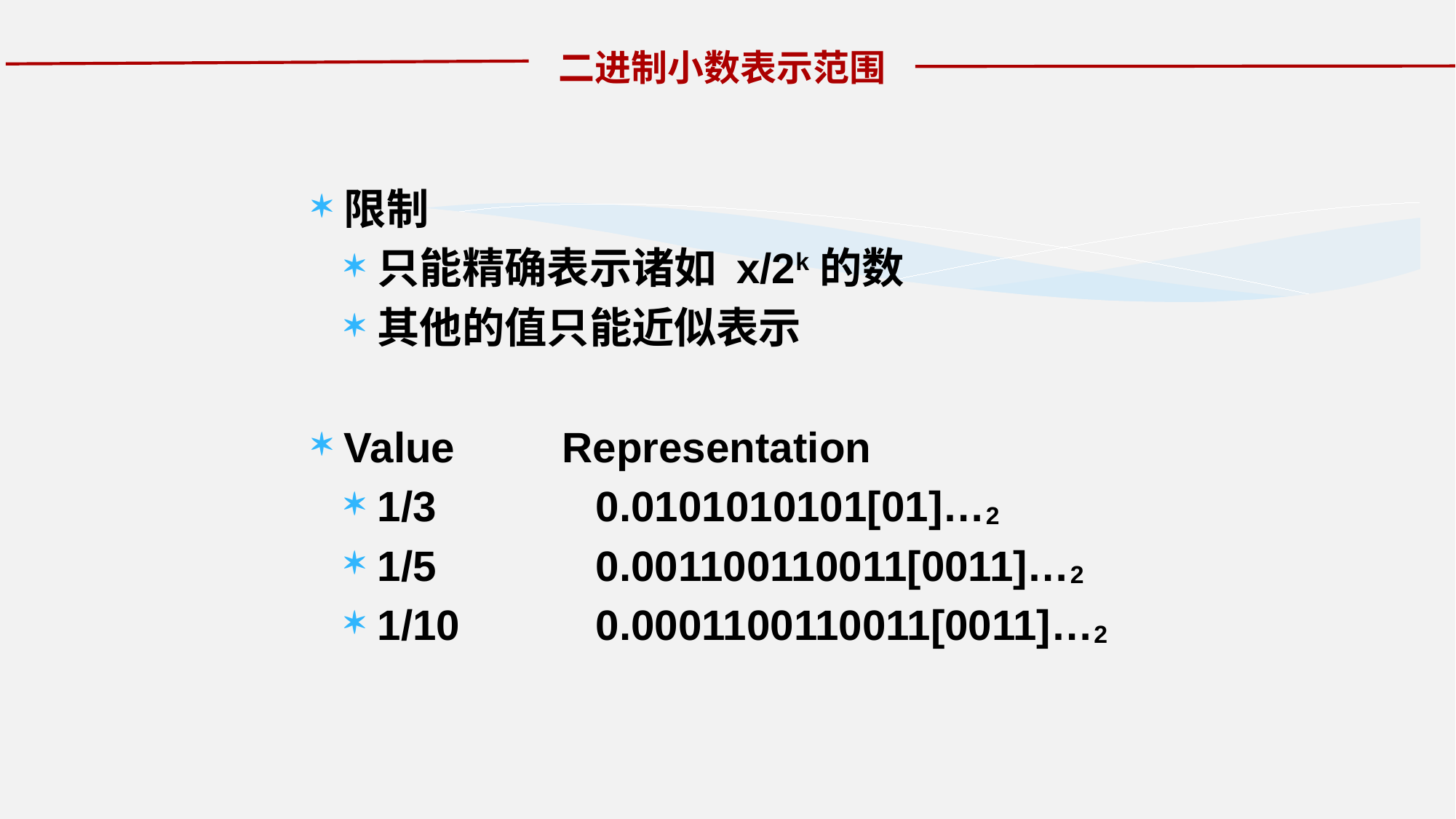

二进制小数表示范围
限制
只能精确表示诸如 x/2k的数
其他的值只能近似表示

Value	Representation
1/3	0.0101010101[01]…2
1/5	0.001100110011[0011]…2
1/10	0.0001100110011[0011]…2